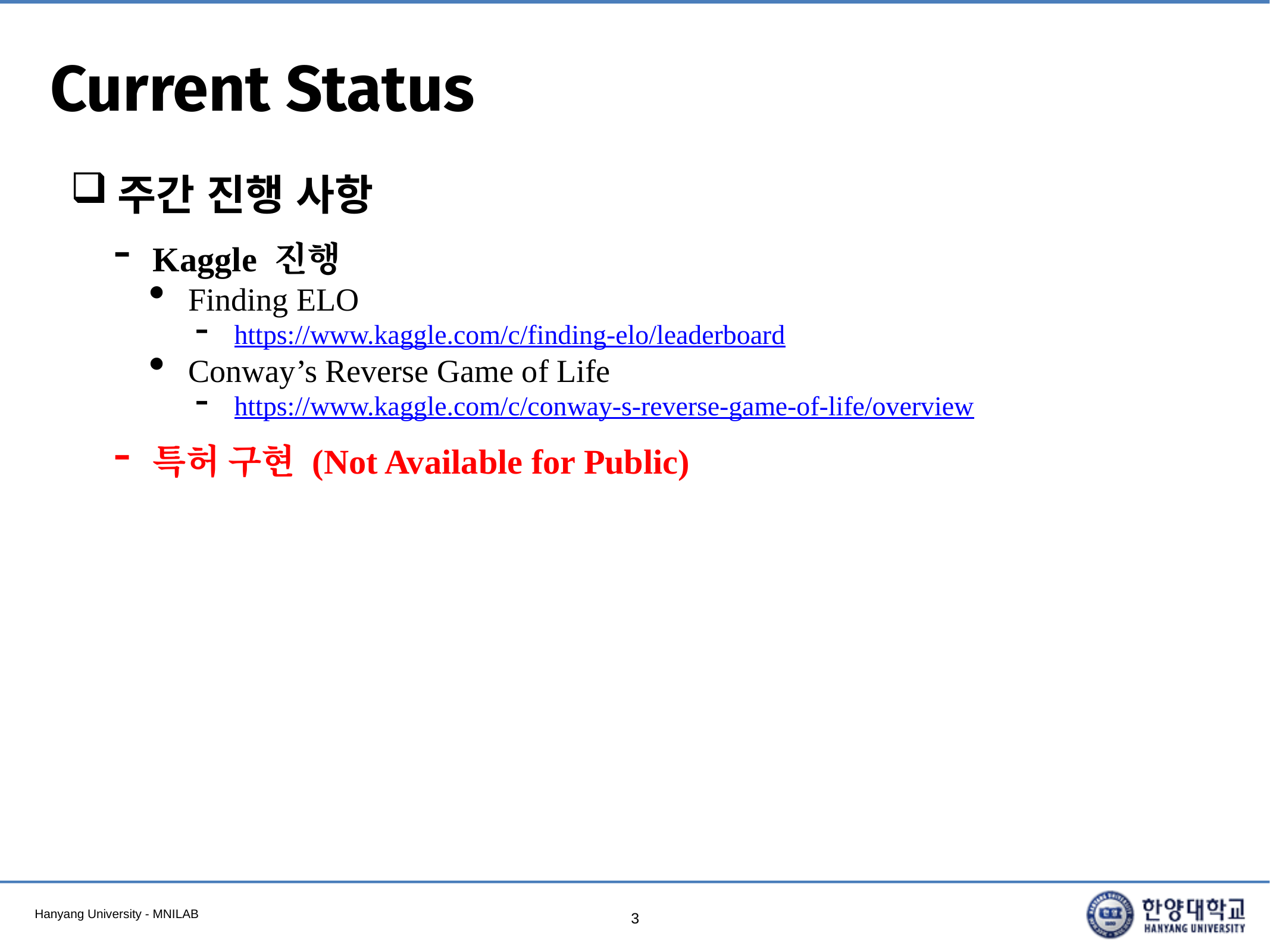

# Current Status
주간 진행 사항
Kaggle 진행
Finding ELO
https://www.kaggle.com/c/finding-elo/leaderboard
Conway’s Reverse Game of Life
https://www.kaggle.com/c/conway-s-reverse-game-of-life/overview
특허 구현 (Not Available for Public)
3